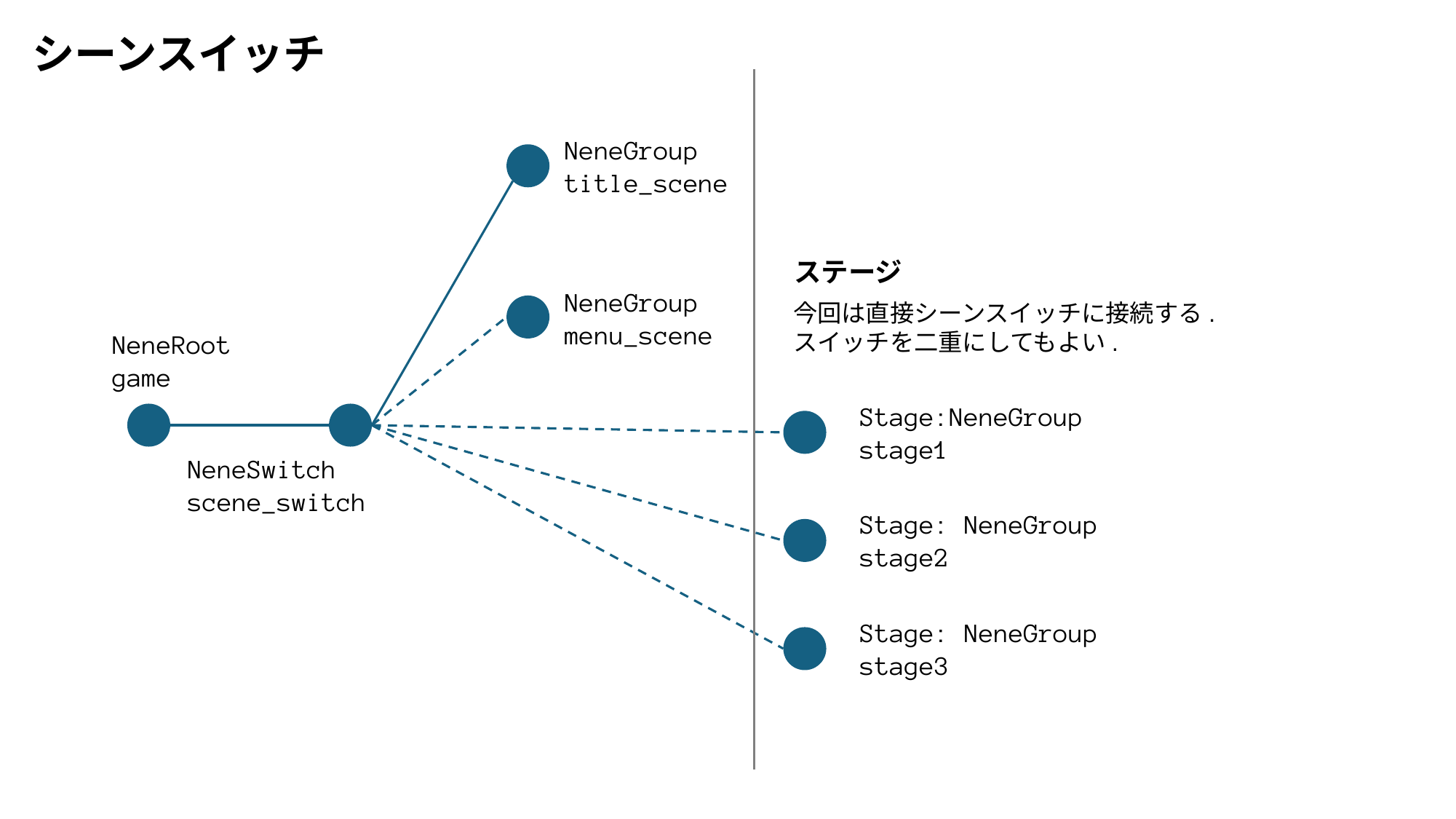

シーンスイッチ
NeneGroup
title_scene

ステージ
NeneGroup
menu_scene
今回は直接シーンスイッチに接続する.
スイッチを二重にしてもよい.

NeneRoot
game
Stage:NeneGroup
stage1

NeneSwitch
scene_switch
Stage: NeneGroup
stage2

Stage: NeneGroup
stage3